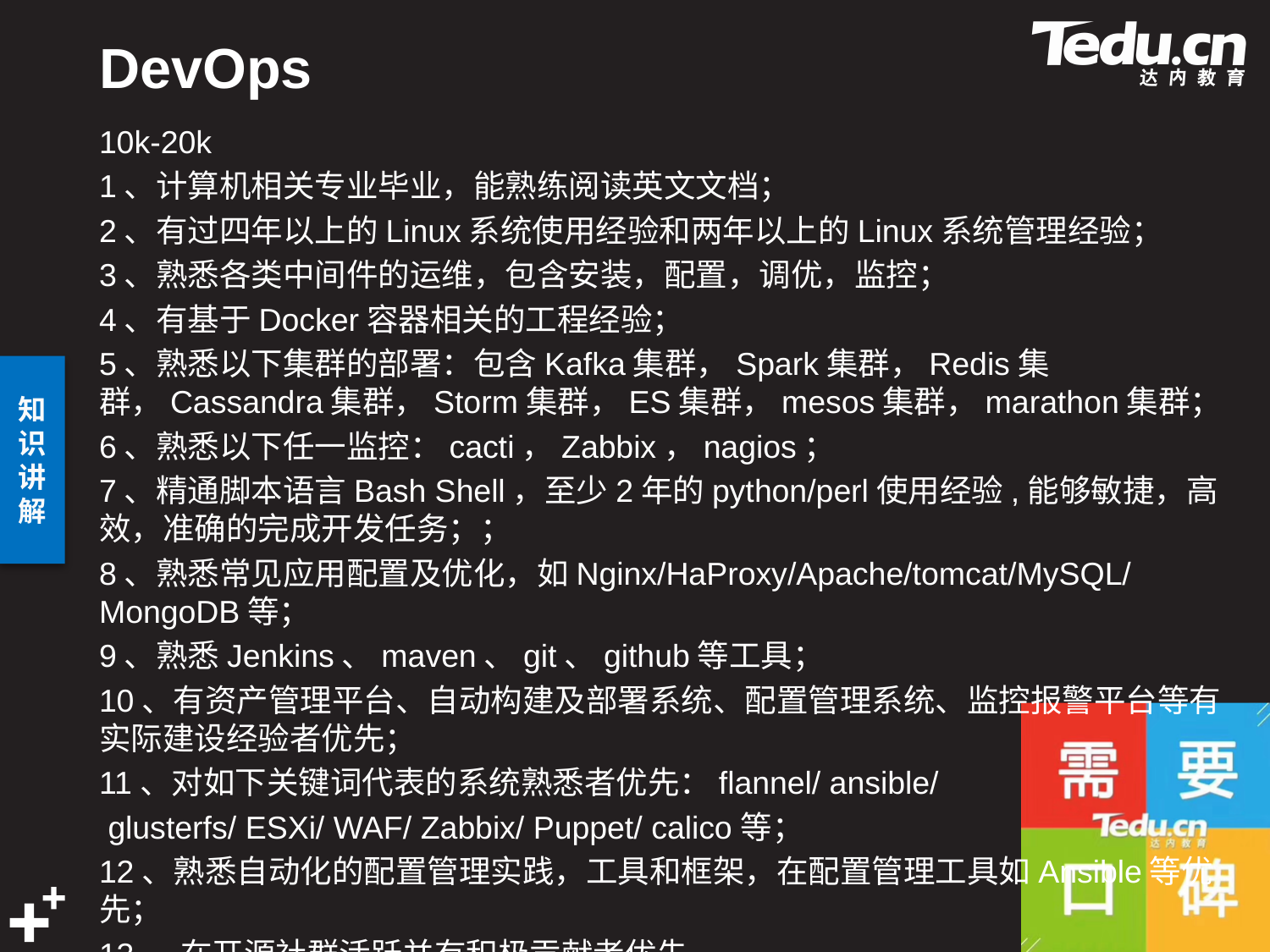

# DevOps
10k-20k
1、计算机相关专业毕业，能熟练阅读英文文档；
2、有过四年以上的Linux系统使用经验和两年以上的Linux系统管理经验；
3、熟悉各类中间件的运维，包含安装，配置，调优，监控；
4、有基于Docker容器相关的工程经验；
5、熟悉以下集群的部署：包含Kafka集群，Spark集群，Redis集群，Cassandra集群，Storm集群，ES集群，mesos集群，marathon集群；
6、熟悉以下任一监控：cacti，Zabbix，nagios；
7、精通脚本语言Bash Shell，至少2年的python/perl使用经验,能够敏捷，高效，准确的完成开发任务；；
8、熟悉常见应用配置及优化，如Nginx/HaProxy/Apache/tomcat/MySQL/MongoDB等；
9、熟悉Jenkins、maven、git、github等工具；
10、有资产管理平台、自动构建及部署系统、配置管理系统、监控报警平台等有实际建设经验者优先；
11、对如下关键词代表的系统熟悉者优先：flannel/ ansible/
 glusterfs/ ESXi/ WAF/ Zabbix/ Puppet/ calico等；
12、熟悉自动化的配置管理实践，工具和框架，在配置管理工具如Ansible等优先；
13、 在开源社群活跃并有积极贡献者优先。